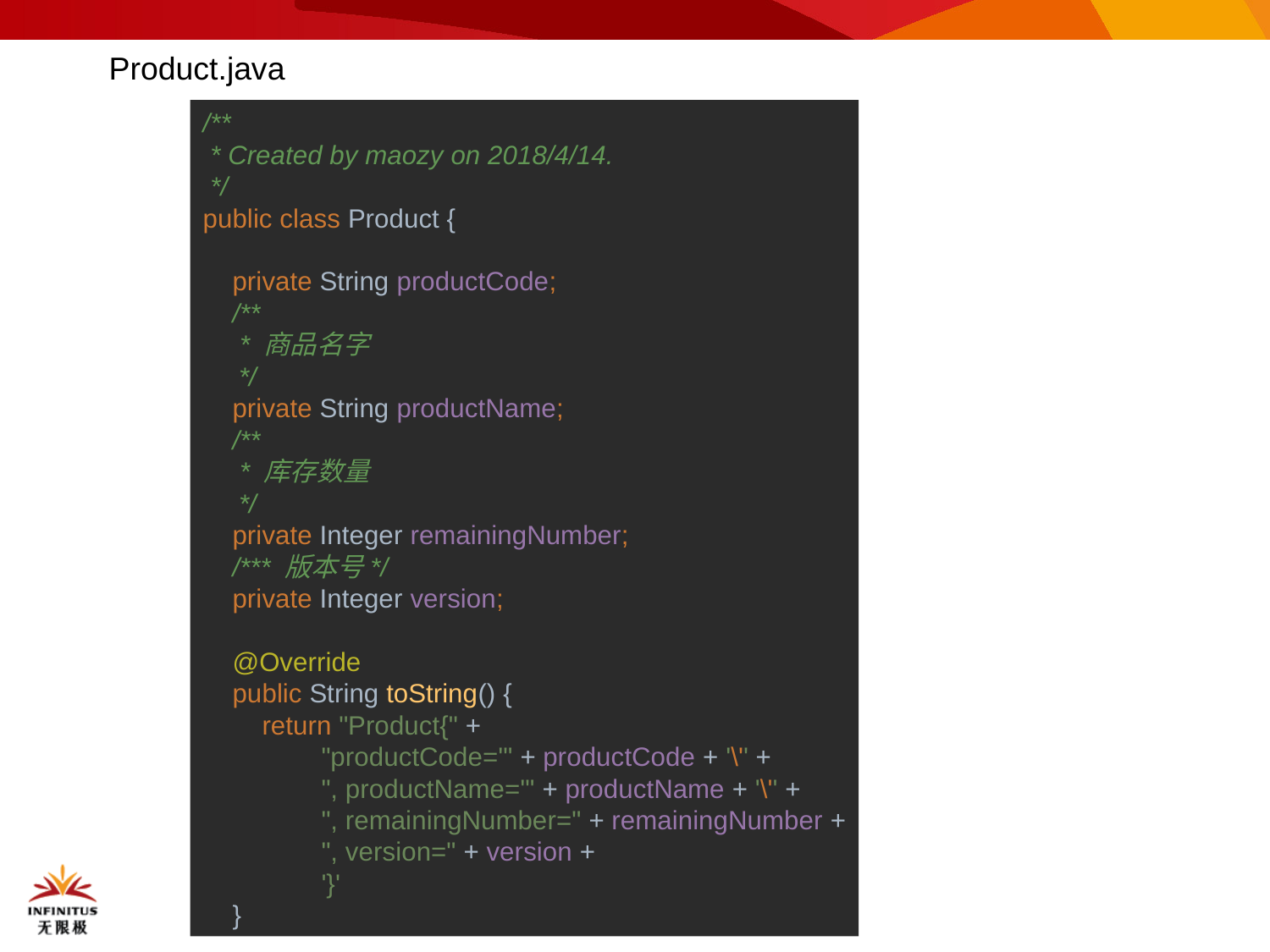

Product.java
/**
 * Created by maozy on 2018/4/14.
 */
public class Product {
    private String productCode;
    /**
     * 商品名字
     */
    private String productName;
    /**
     * 库存数量
     */
    private Integer remainingNumber;
    /*** 版本号*/
    private Integer version;
    @Override
    public String toString() {
        return "Product{" +
                "productCode='" + productCode + '\'' +
                ", productName='" + productName + '\'' +
                ", remainingNumber=" + remainingNumber +
                ", version=" + version +
                '}'
    }